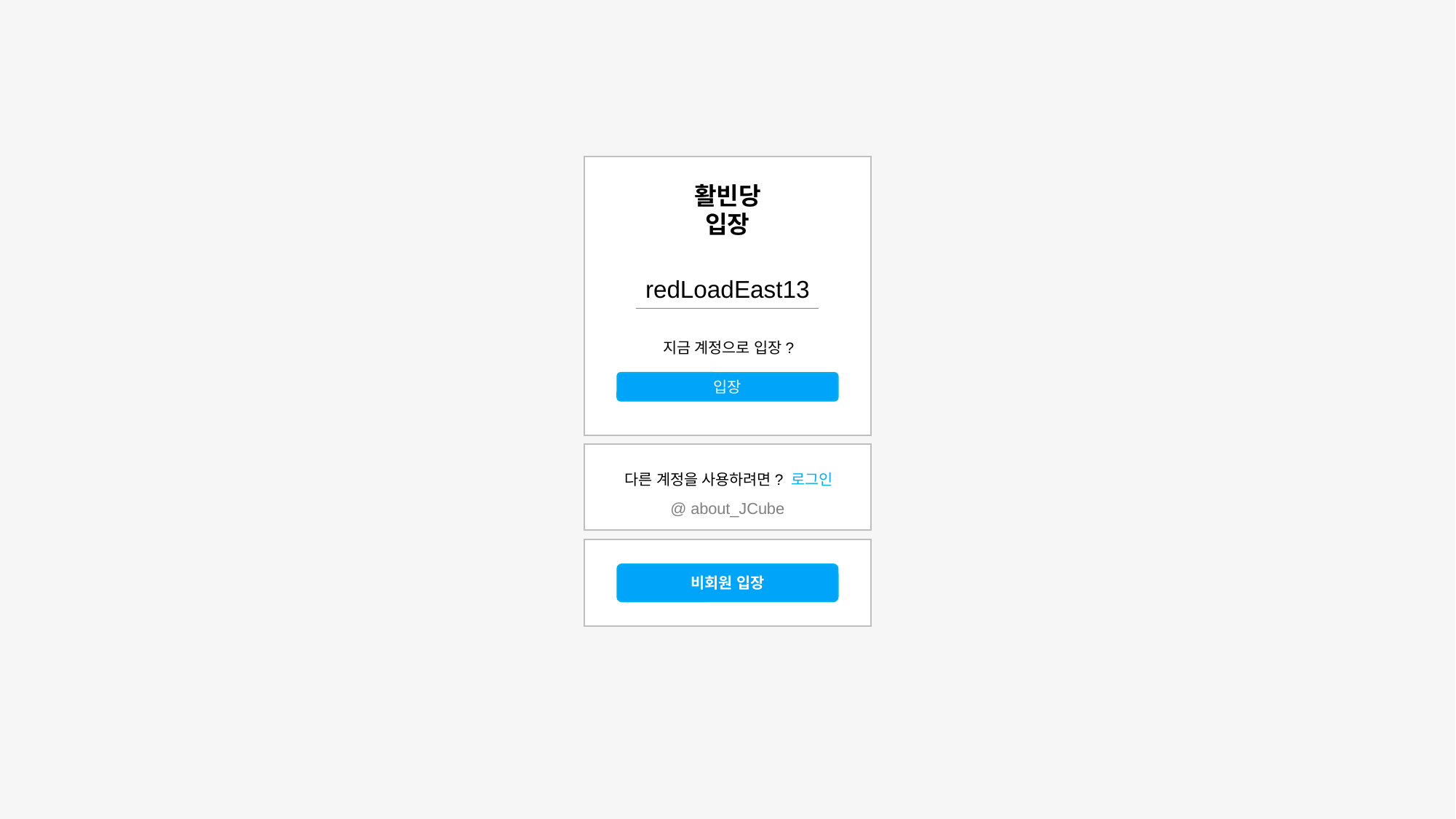

활빈당
입장
redLoadEast13
지금 계정으로 입장?
입장

다른 계정을 사용하려면? 로그인
@ about_JCube

비회원 입장